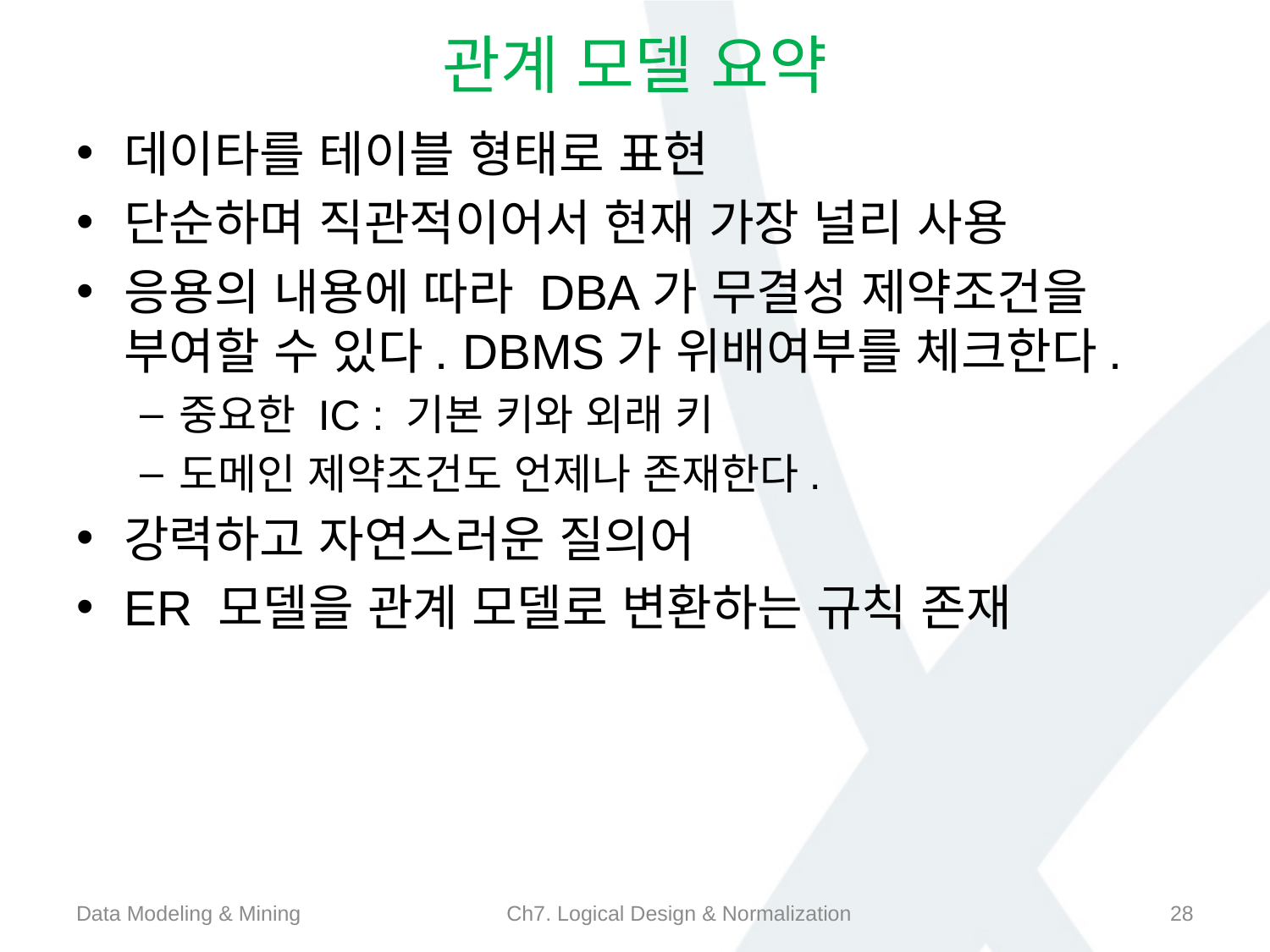

# 관계 모델 요약
데이타를 테이블 형태로 표현
단순하며 직관적이어서 현재 가장 널리 사용
응용의 내용에 따라 DBA가 무결성 제약조건을 부여할 수 있다. DBMS가 위배여부를 체크한다.
중요한 IC : 기본 키와 외래 키
도메인 제약조건도 언제나 존재한다.
강력하고 자연스러운 질의어
ER 모델을 관계 모델로 변환하는 규칙 존재
Data Modeling & Mining
Ch7. Logical Design & Normalization
28